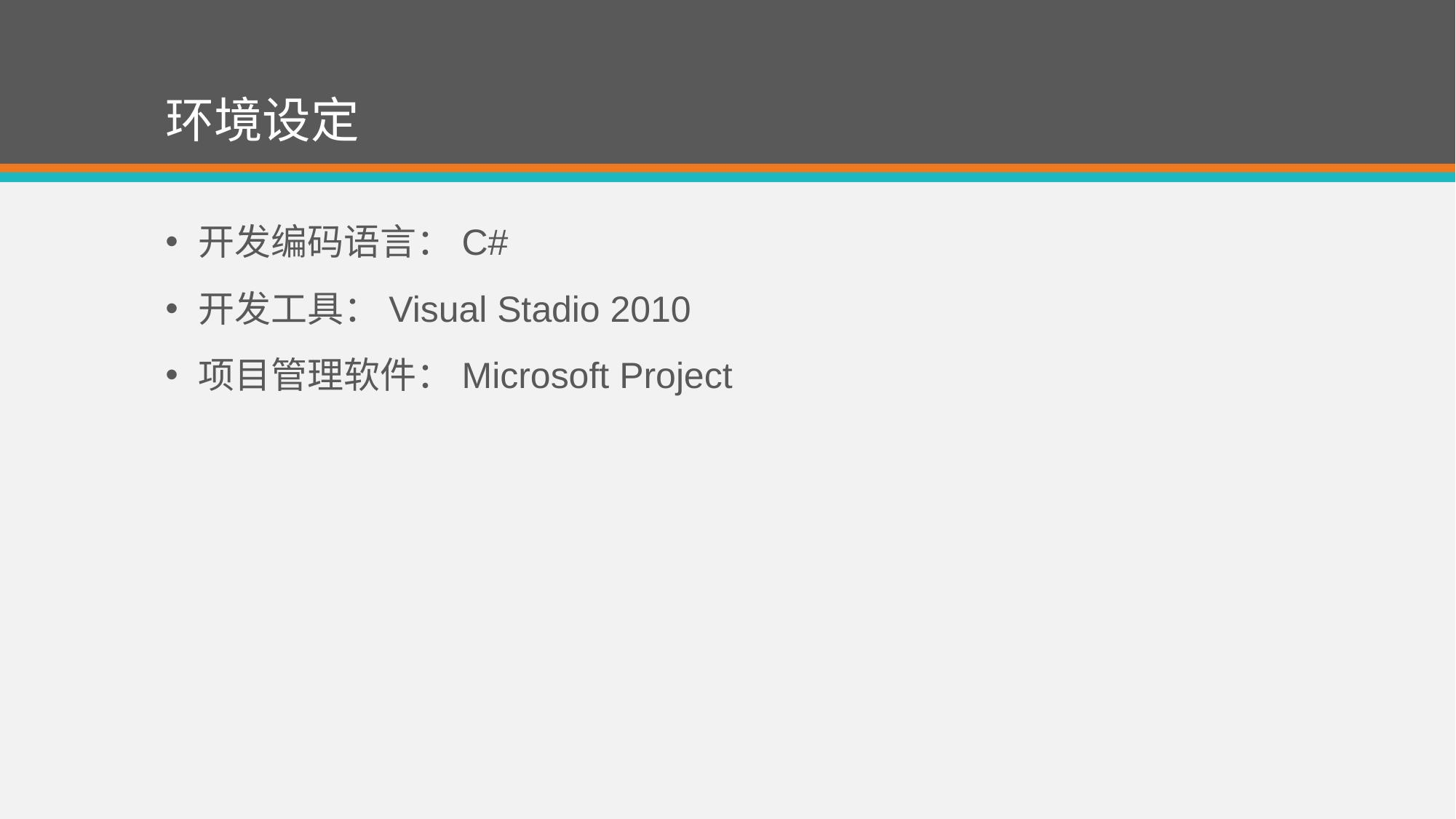

# 环境设定
开发编码语言：C#
开发工具：Visual Stadio 2010
项目管理软件：Microsoft Project